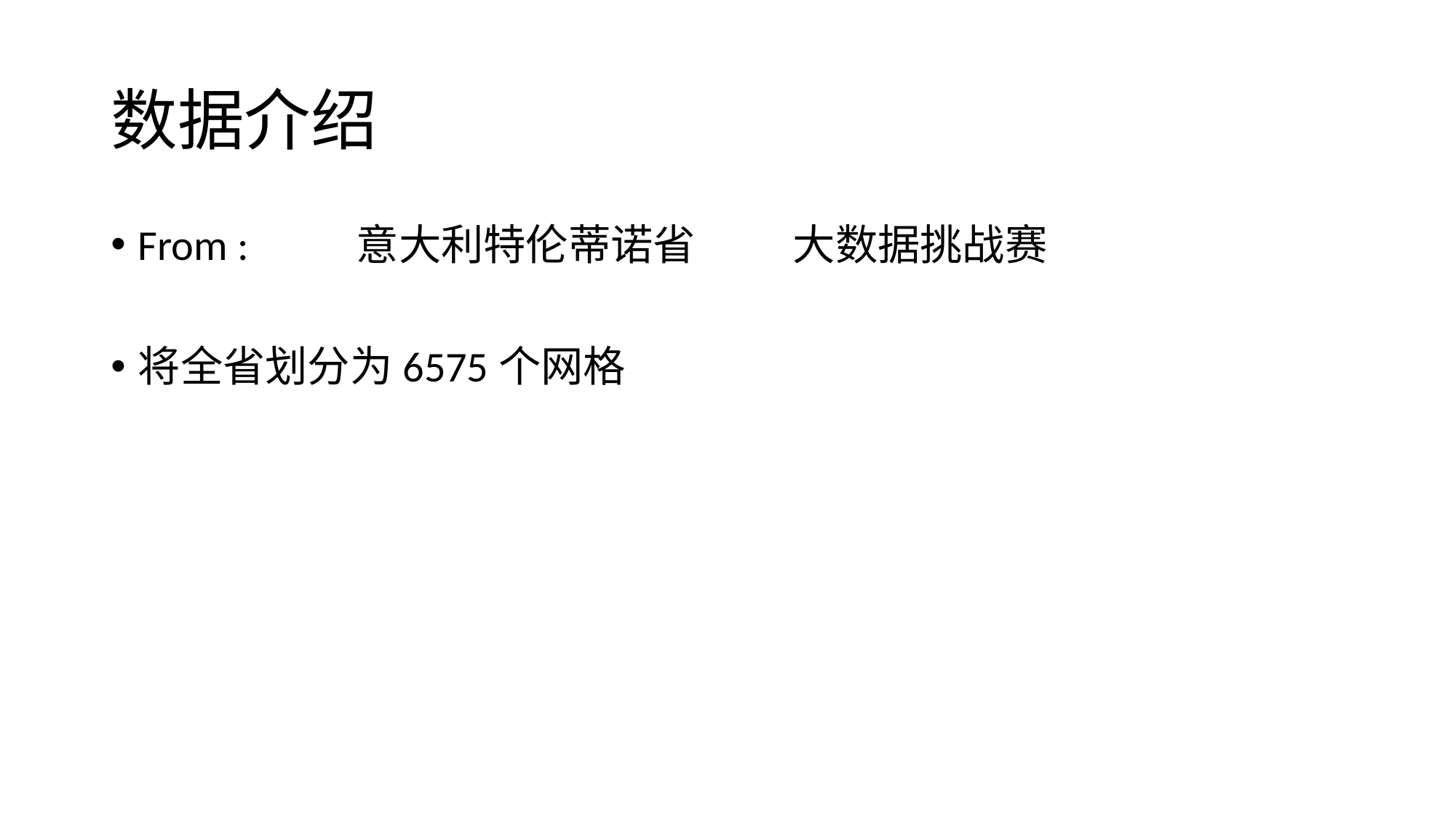

# 数据介绍
From :	意大利特伦蒂诺省 	大数据挑战赛

将全省划分为6575个网格